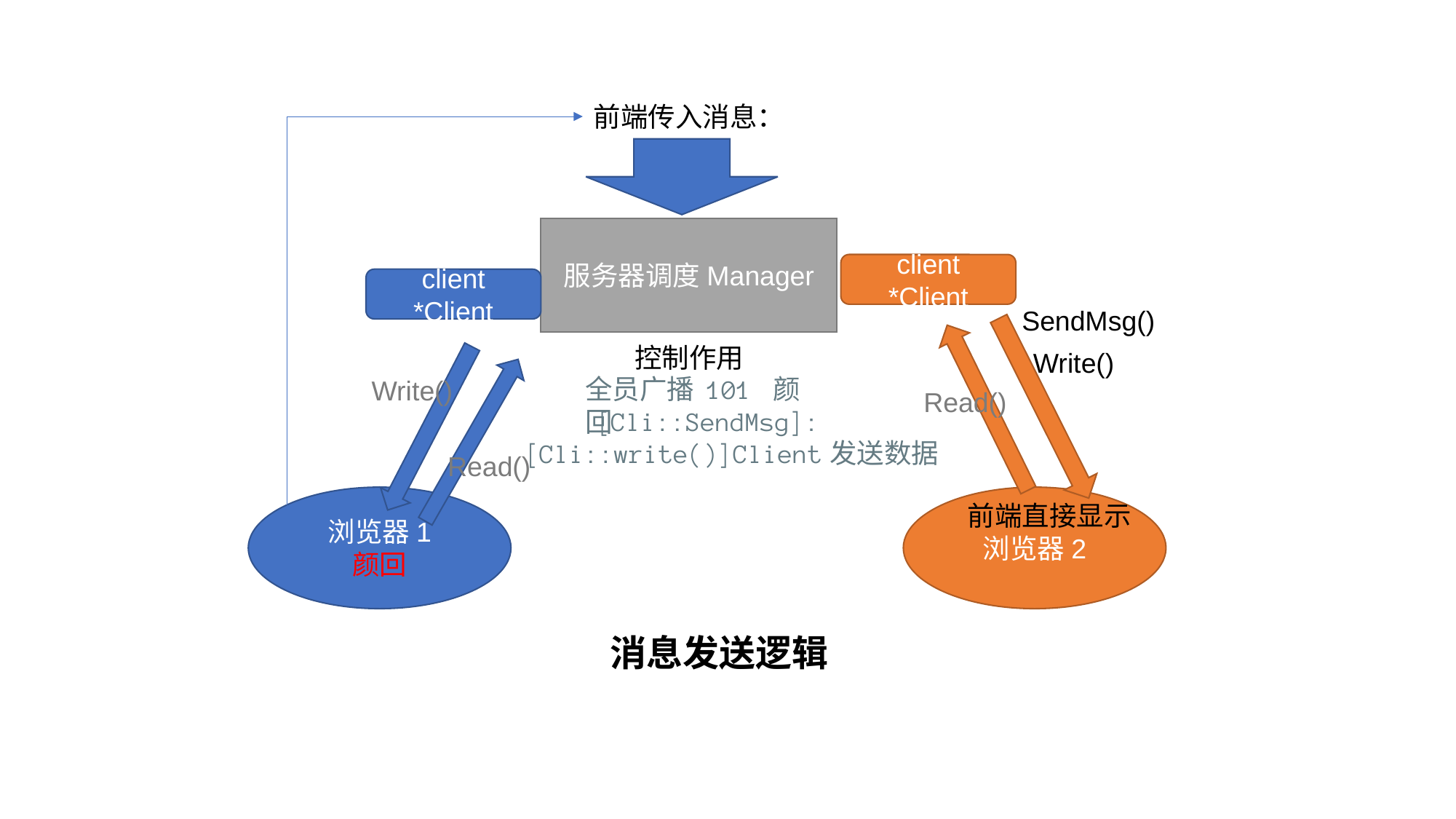

前端传入消息：
服务器调度Manager
client *Client
client *Client
SendMsg()
控制作用
Write()
全员广播 101 颜回
Write()
Read()

[Cli::SendMsg]:

[Cli::write()]Client发送数据
Read()
浏览器1
颜回
浏览器2
前端直接显示
消息发送逻辑